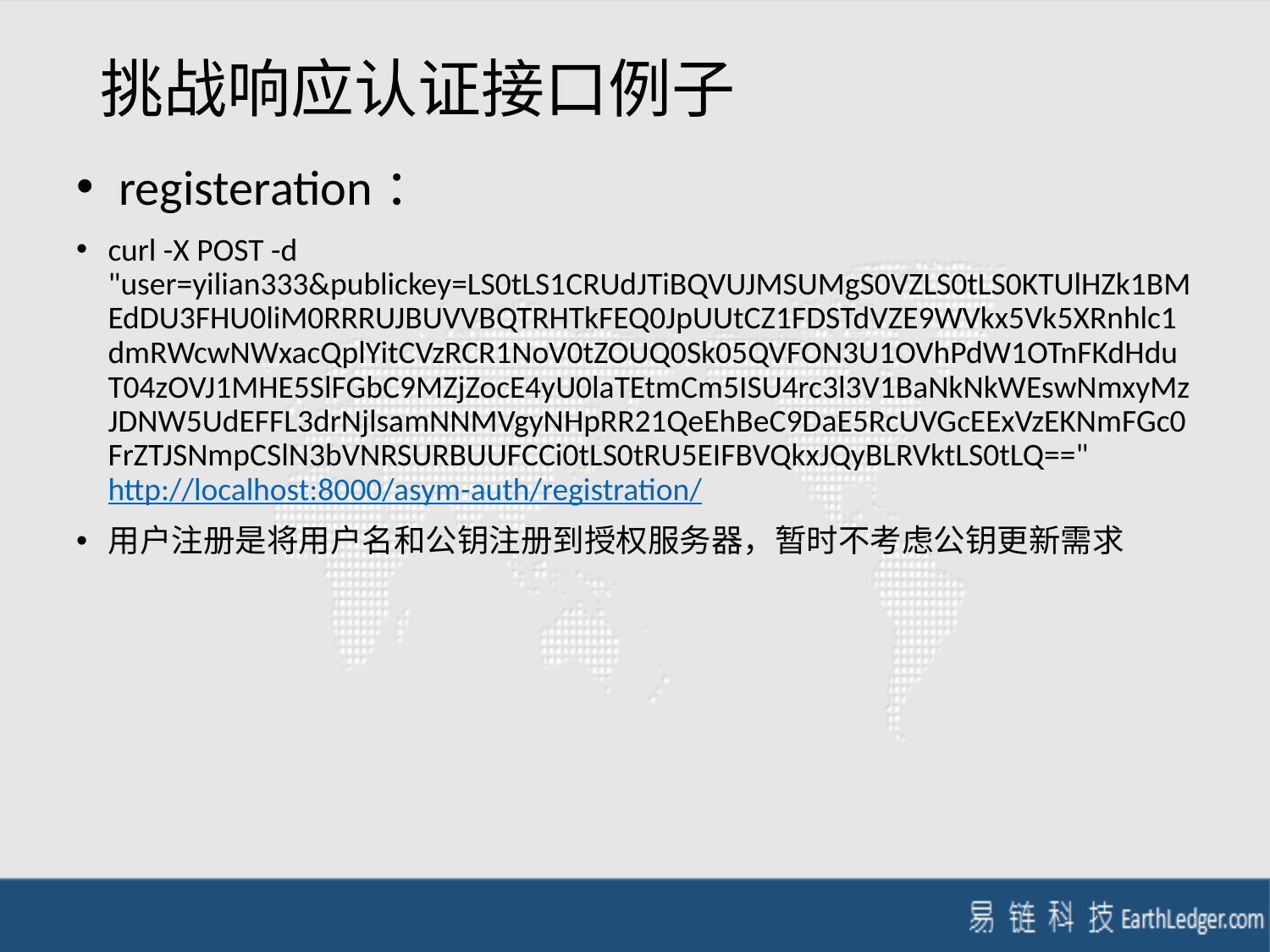

# 挑战响应认证接口例子
 registeration：
curl -X POST -d "user=yilian333&publickey=LS0tLS1CRUdJTiBQVUJMSUMgS0VZLS0tLS0KTUlHZk1BMEdDU3FHU0liM0RRRUJBUVVBQTRHTkFEQ0JpUUtCZ1FDSTdVZE9WVkx5Vk5XRnhlc1dmRWcwNWxacQplYitCVzRCR1NoV0tZOUQ0Sk05QVFON3U1OVhPdW1OTnFKdHduT04zOVJ1MHE5SlFGbC9MZjZocE4yU0laTEtmCm5ISU4rc3l3V1BaNkNkWEswNmxyMzJDNW5UdEFFL3drNjlsamNNMVgyNHpRR21QeEhBeC9DaE5RcUVGcEExVzEKNmFGc0FrZTJSNmpCSlN3bVNRSURBUUFCCi0tLS0tRU5EIFBVQkxJQyBLRVktLS0tLQ==" http://localhost:8000/asym-auth/registration/
用户注册是将用户名和公钥注册到授权服务器，暂时不考虑公钥更新需求